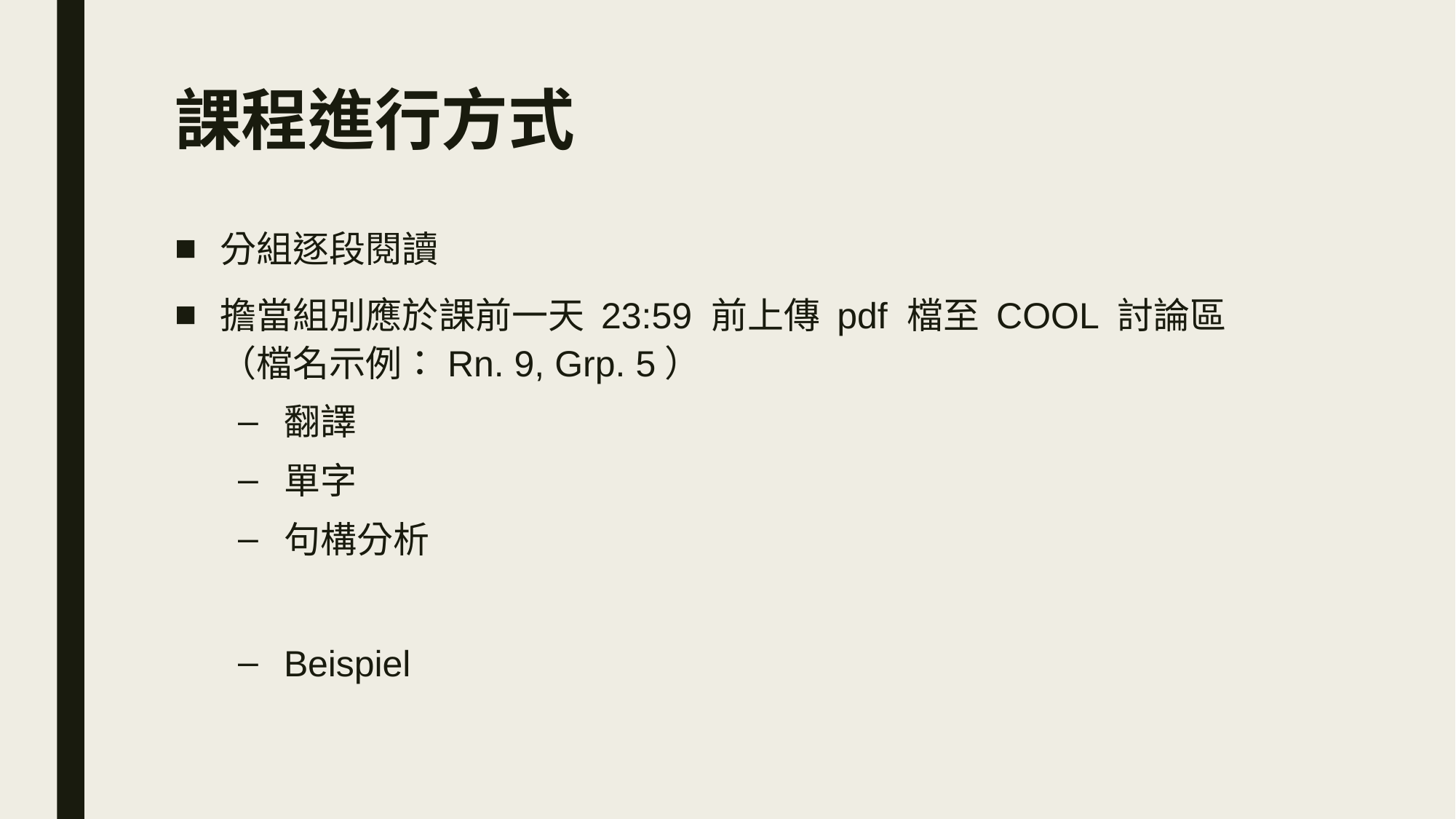

# 課程進行方式
分組逐段閱讀
擔當組別應於課前一天 23:59 前上傳 pdf 檔至 COOL 討論區
（檔名示例：Rn. 9, Grp. 5）
翻譯
單字
句構分析

Beispiel